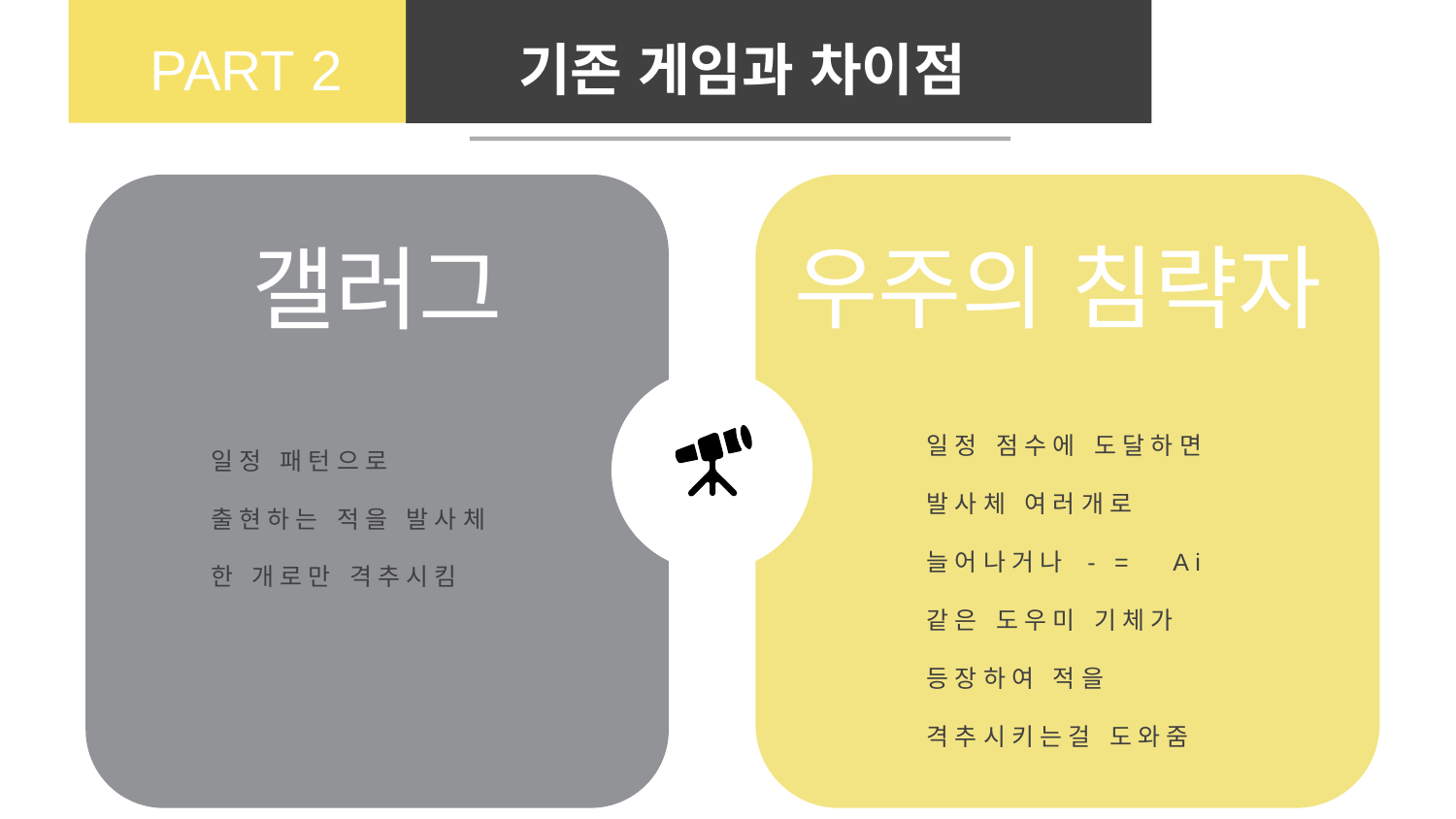

PART 2

기존 게임과 차이점
PART 1
请输入你的标题

우주의 침략자
갤러그

일정 점수에 도달하면 발사체 여러개로 늘어나거나 - =   Ai같은 도우미 기체가 등장하여 적을 격추시키는걸 도와줌

일정 패턴으로 출현하는 적을 발사체 한 개로만 격추시킴